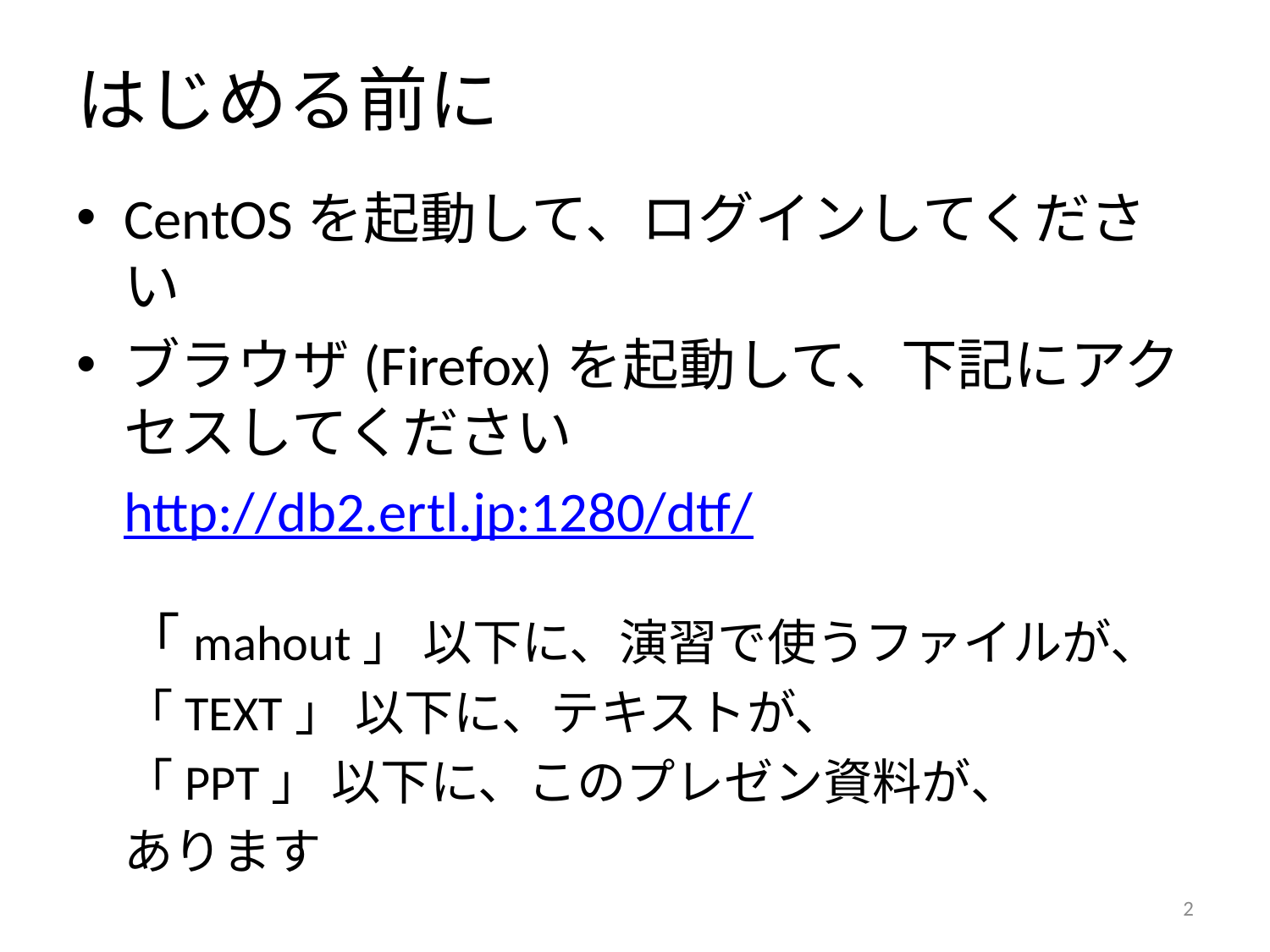

# はじめる前に
CentOSを起動して、ログインしてください
ブラウザ(Firefox)を起動して、下記にアクセスしてください
	http://db2.ertl.jp:1280/dtf/

	「mahout」 以下に、演習で使うファイルが、
	「TEXT」 以下に、テキストが、
	「PPT」 以下に、このプレゼン資料が、
	あります
2